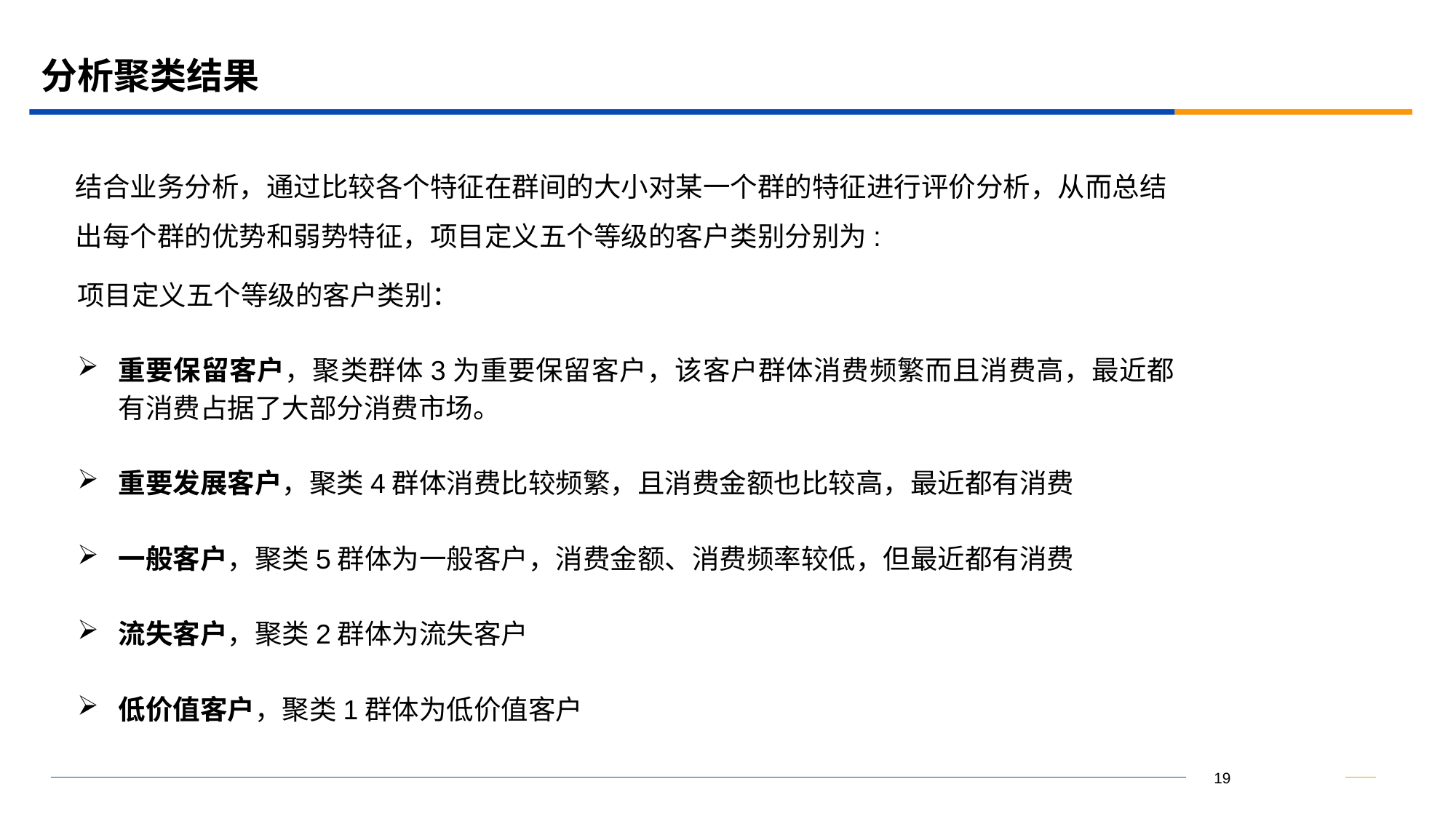

# 分析聚类结果
结合业务分析，通过比较各个特征在群间的大小对某一个群的特征进行评价分析，从而总结出每个群的优势和弱势特征，项目定义五个等级的客户类别分别为:
项目定义五个等级的客户类别：

重要保留客户，聚类群体3为重要保留客户，该客户群体消费频繁而且消费高，最近都有消费占据了大部分消费市场。

重要发展客户，聚类4群体消费比较频繁，且消费金额也比较高，最近都有消费

一般客户，聚类5群体为一般客户，消费金额、消费频率较低，但最近都有消费

流失客户，聚类2群体为流失客户

低价值客户，聚类1群体为低价值客户